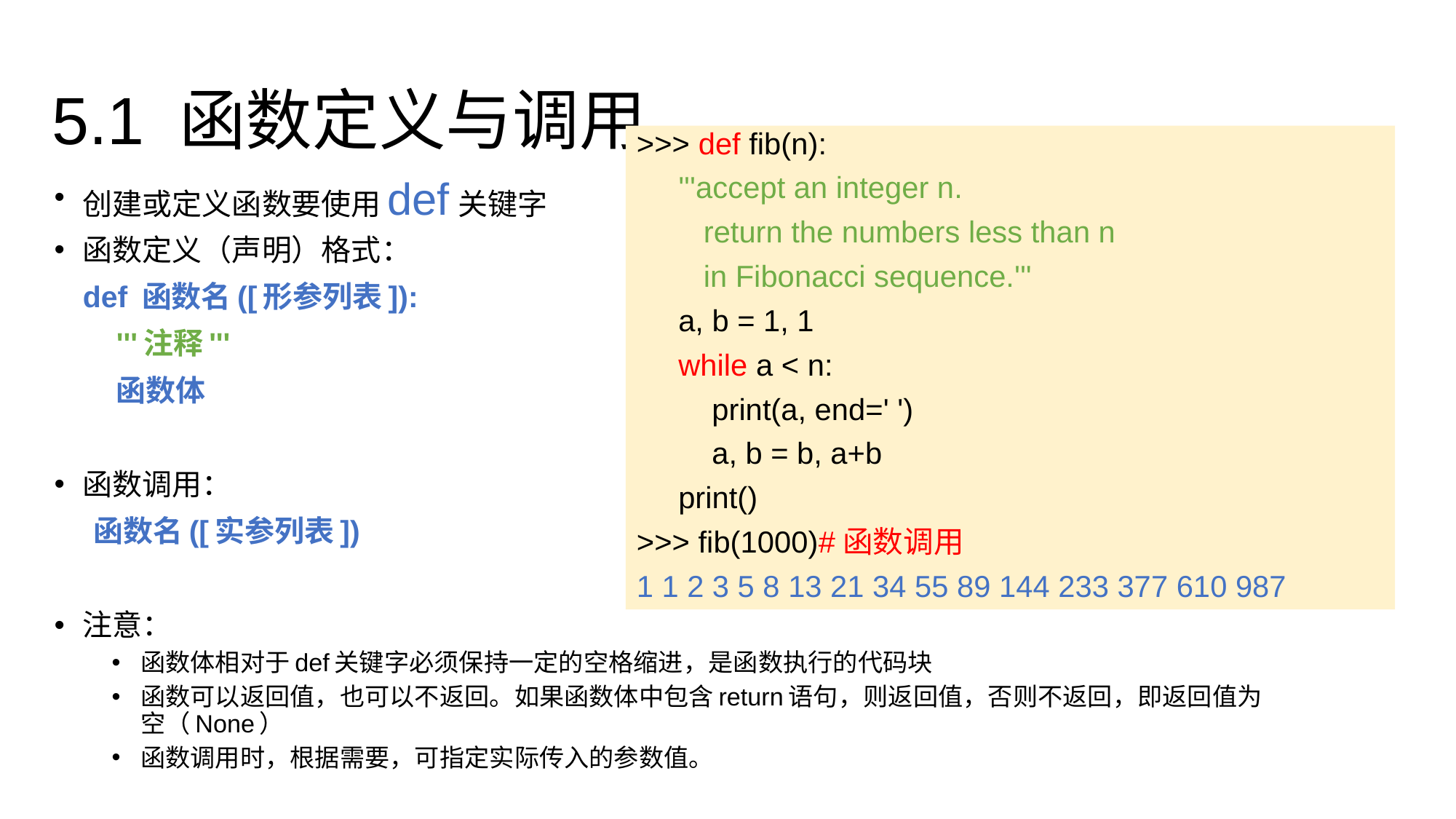

# 5.1 函数定义与调用
>>> def fib(n):
     '''accept an integer n.
        return the numbers less than n
        in Fibonacci sequence.'''
     a, b = 1, 1
     while a < n:
         print(a, end=' ')
         a, b = b, a+b
     print()
>>> fib(1000)#函数调用
1 1 2 3 5 8 13 21 34 55 89 144 233 377 610 987

创建或定义函数要使用def关键字
函数定义（声明）格式：
	def 函数名([形参列表]):
	    '''注释'''
	    函数体

函数调用：
     函数名([实参列表])

注意：
函数体相对于def关键字必须保持一定的空格缩进，是函数执行的代码块
函数可以返回值，也可以不返回。如果函数体中包含return语句，则返回值，否则不返回，即返回值为空（None）
函数调用时，根据需要，可指定实际传入的参数值。